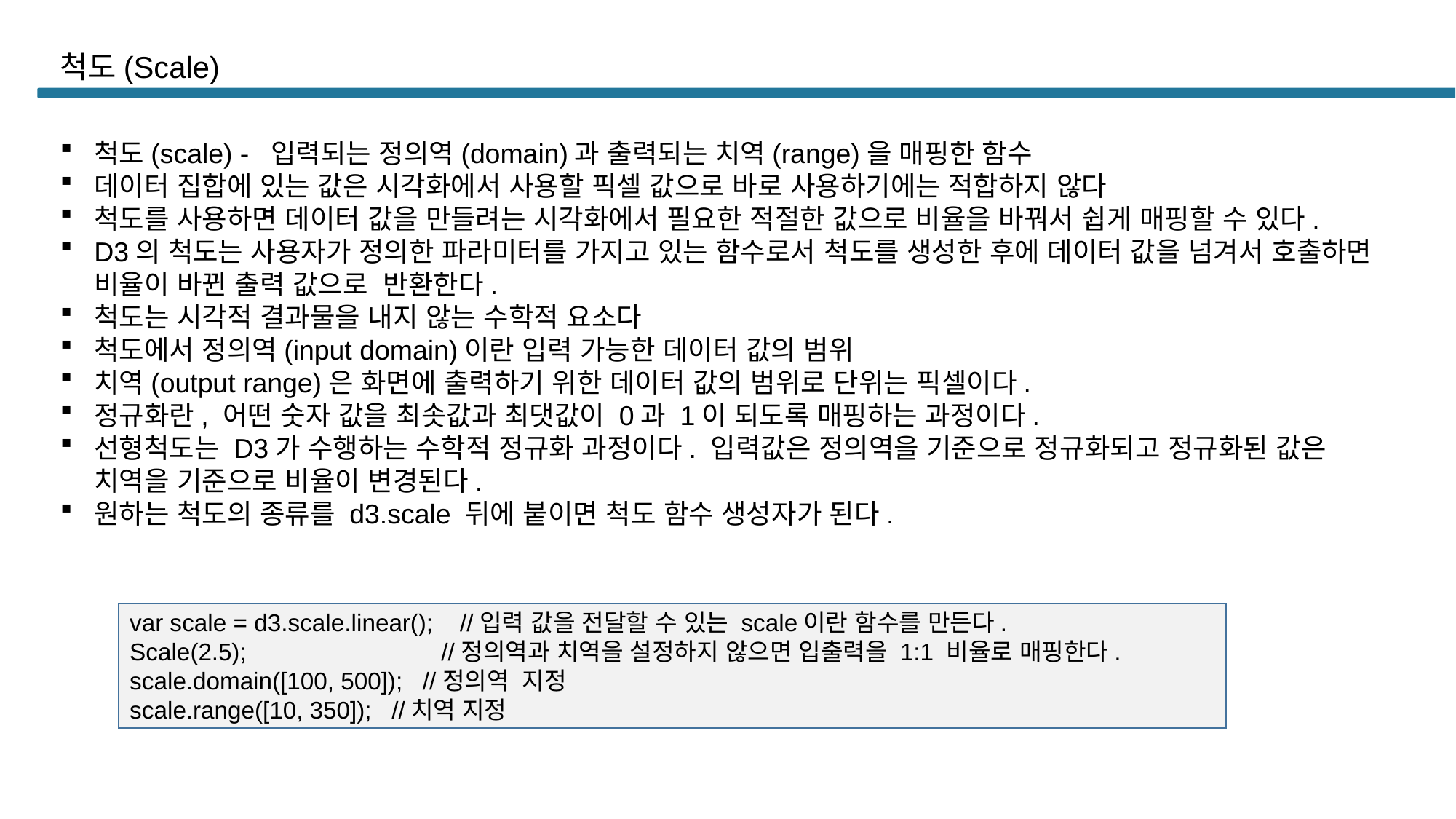

# 척도(Scale)
척도(scale) -  입력되는 정의역(domain)과 출력되는 치역(range)을 매핑한 함수
데이터 집합에 있는 값은 시각화에서 사용할 픽셀 값으로 바로 사용하기에는 적합하지 않다
척도를 사용하면 데이터 값을 만들려는 시각화에서 필요한 적절한 값으로 비율을 바꿔서 쉽게 매핑할 수 있다.
D3의 척도는 사용자가 정의한 파라미터를 가지고 있는 함수로서 척도를 생성한 후에 데이터 값을 넘겨서 호출하면 비율이 바뀐 출력 값으로  반환한다.
척도는 시각적 결과물을 내지 않는 수학적 요소다
척도에서 정의역(input domain)이란 입력 가능한 데이터 값의 범위
치역(output range)은 화면에 출력하기 위한 데이터 값의 범위로 단위는 픽셀이다.
정규화란, 어떤 숫자 값을 최솟값과 최댓값이 0과 1이 되도록 매핑하는 과정이다.
선형척도는 D3가 수행하는 수학적 정규화 과정이다. 입력값은 정의역을 기준으로 정규화되고 정규화된 값은 치역을 기준으로 비율이 변경된다.
원하는 척도의 종류를 d3.scale 뒤에 붙이면 척도 함수 생성자가 된다.
var scale = d3.scale.linear();    //입력 값을 전달할 수 있는 scale이란 함수를 만든다.
Scale(2.5);                             //정의역과 치역을 설정하지 않으면 입출력을 1:1 비율로 매핑한다.
scale.domain([100, 500]);   //정의역  지정
scale.range([10, 350]);   //치역 지정